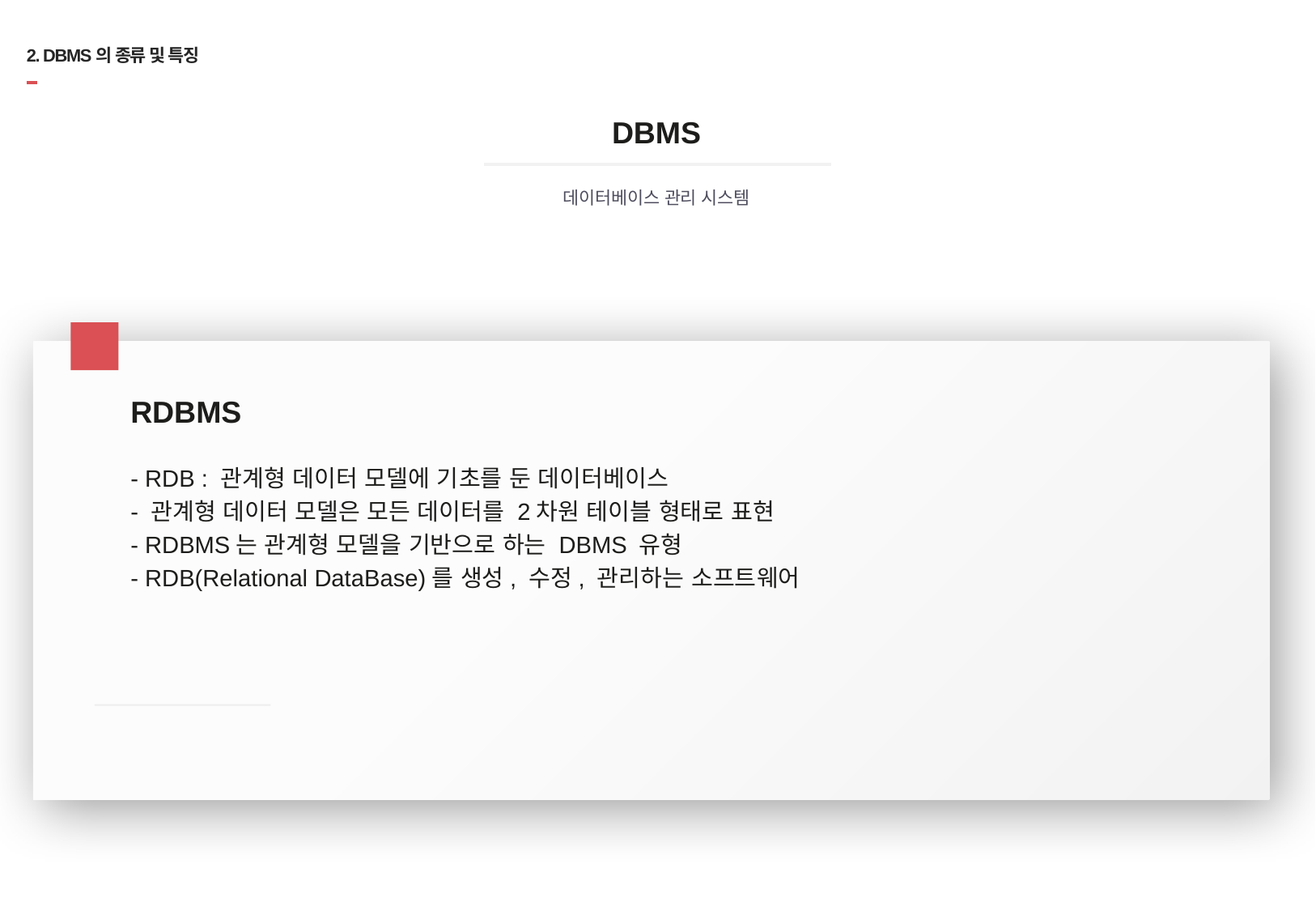

# 2. DBMS의 종류 및 특징
DBMS
데이터베이스 관리 시스템
01

RDBMS
- RDB : 관계형 데이터 모델에 기초를 둔 데이터베이스
- 관계형 데이터 모델은 모든 데이터를 2차원 테이블 형태로 표현
- RDBMS는 관계형 모델을 기반으로 하는 DBMS 유형
- RDB(Relational DataBase)를 생성, 수정, 관리하는 소프트웨어